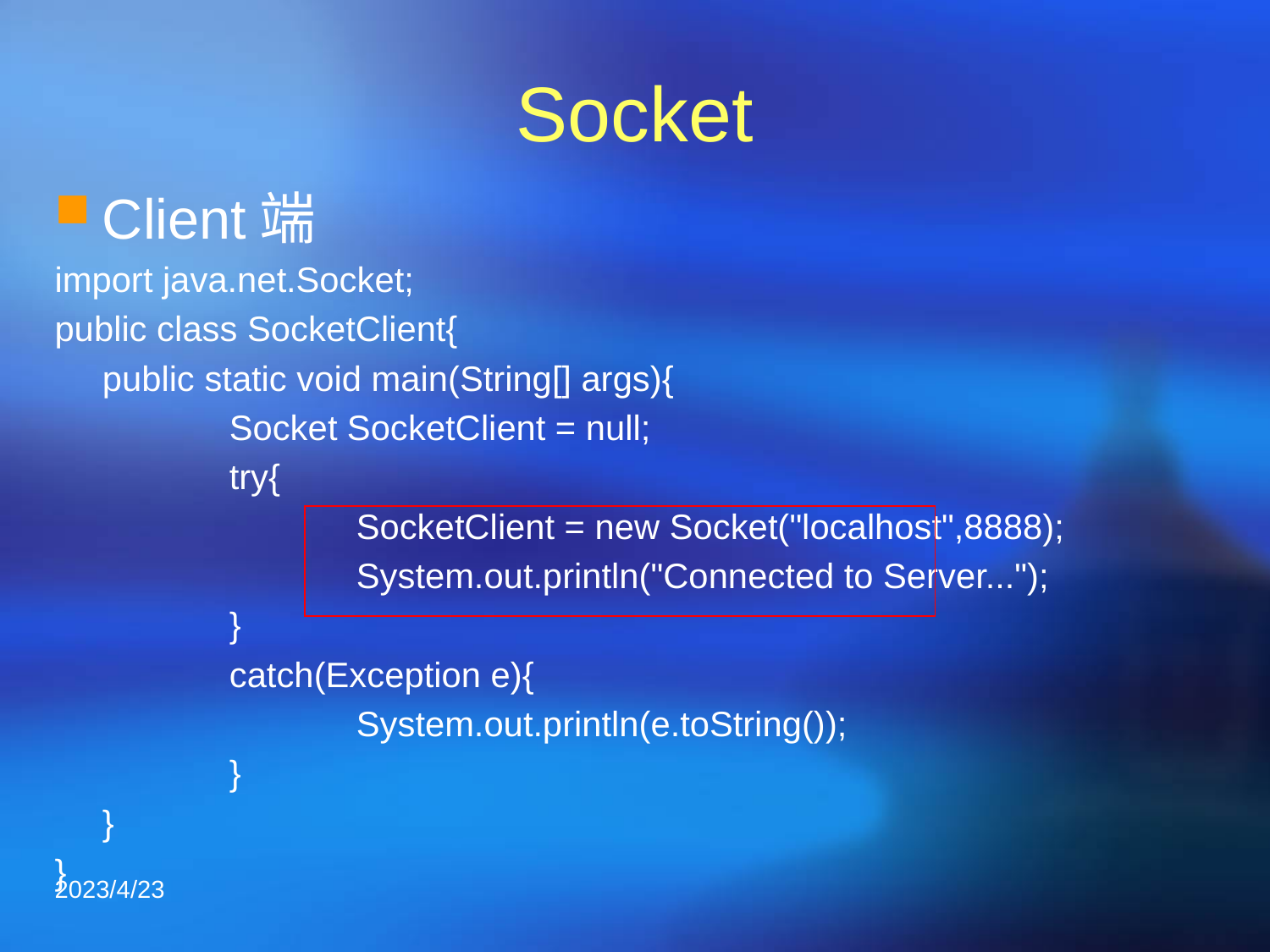

# Socket
Client端
import java.net.Socket;
public class SocketClient{
	public static void main(String[] args){
		Socket SocketClient = null;
		try{
			SocketClient = new Socket("localhost",8888);
			System.out.println("Connected to Server...");
		}
		catch(Exception e){
			System.out.println(e.toString());
		}
	}
}

2023/4/23